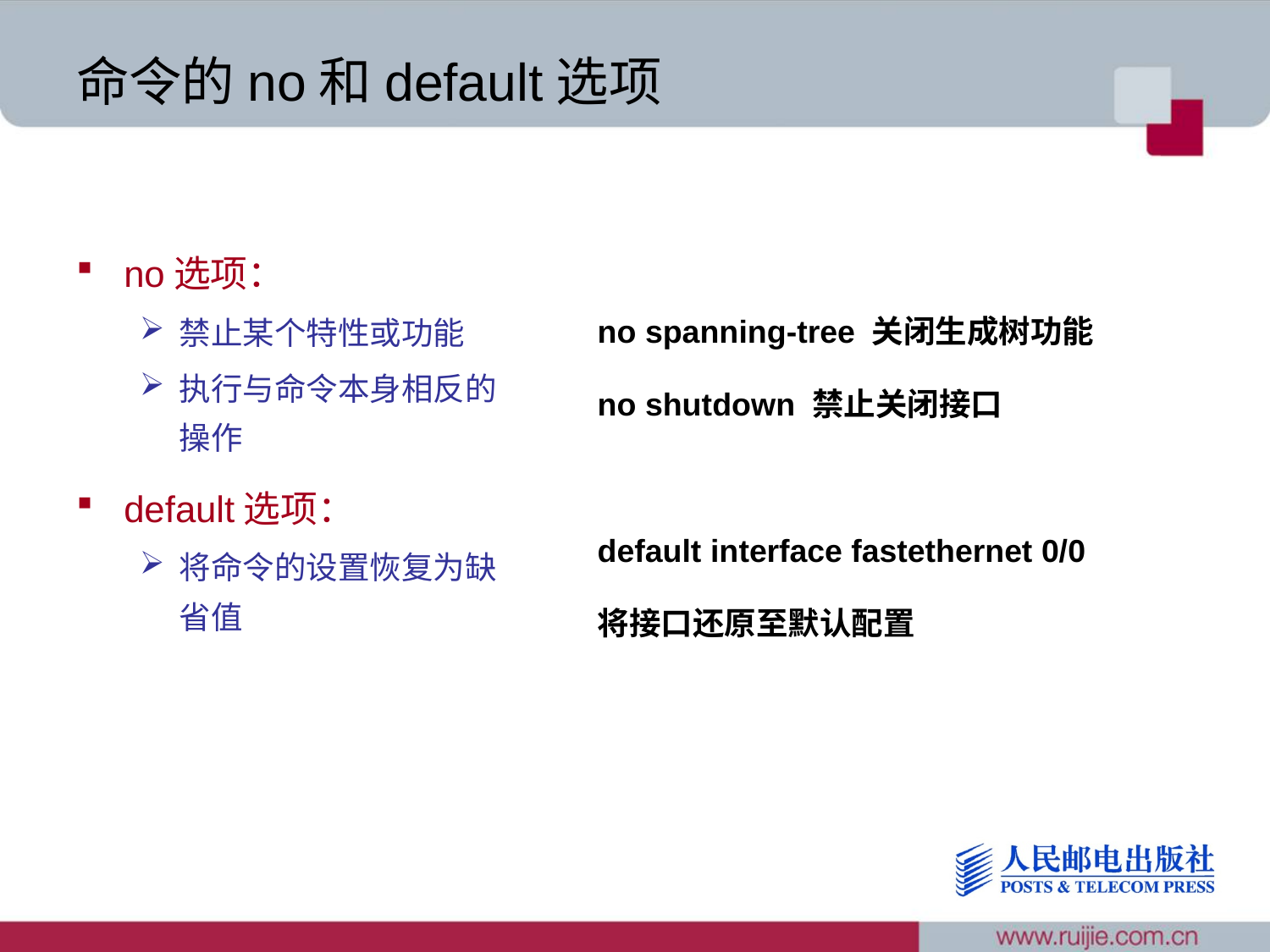

# 命令的no和default选项
no选项：
禁止某个特性或功能
执行与命令本身相反的操作
default选项：
将命令的设置恢复为缺省值
no spanning-tree 关闭生成树功能
no shutdown 禁止关闭接口

default interface fastethernet 0/0
将接口还原至默认配置